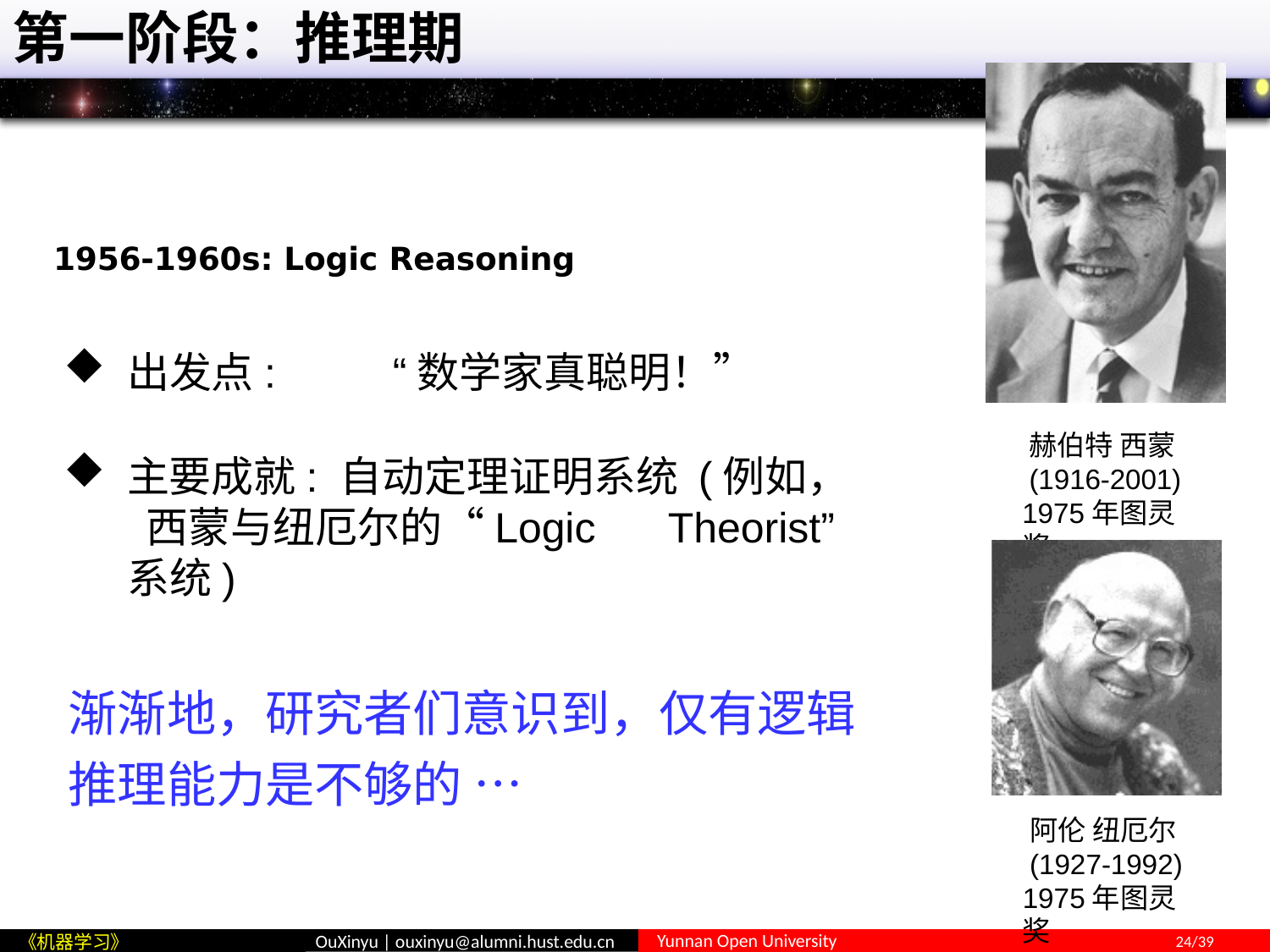

# 第一阶段：推理期

1956-1960s: Logic Reasoning

出发点:	“数学家真聪明！”

主要成就: 自动定理证明系统 (例如，  西蒙与纽厄尔的“Logic	Theorist”  系统)
赫伯特 西蒙
(1916-2001)
1975年图灵奖

渐渐地，研究者们意识到，仅有逻辑
推理能力是不够的 …
阿伦 纽厄尔 (1927-1992)
1975年图灵奖